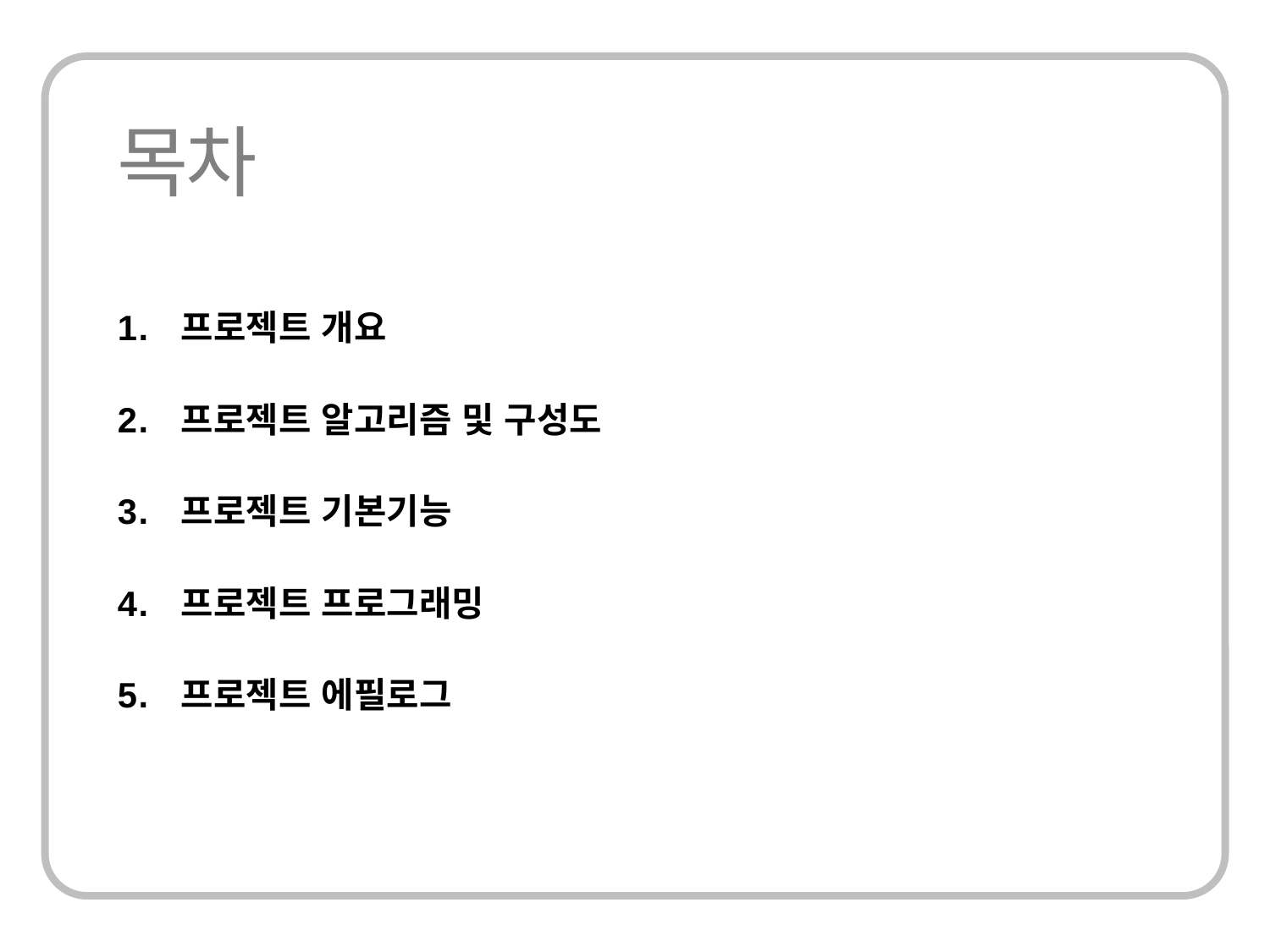

프로젝트 개요
프로젝트 알고리즘 및 구성도
프로젝트 기본기능
프로젝트 프로그래밍
프로젝트 에필로그